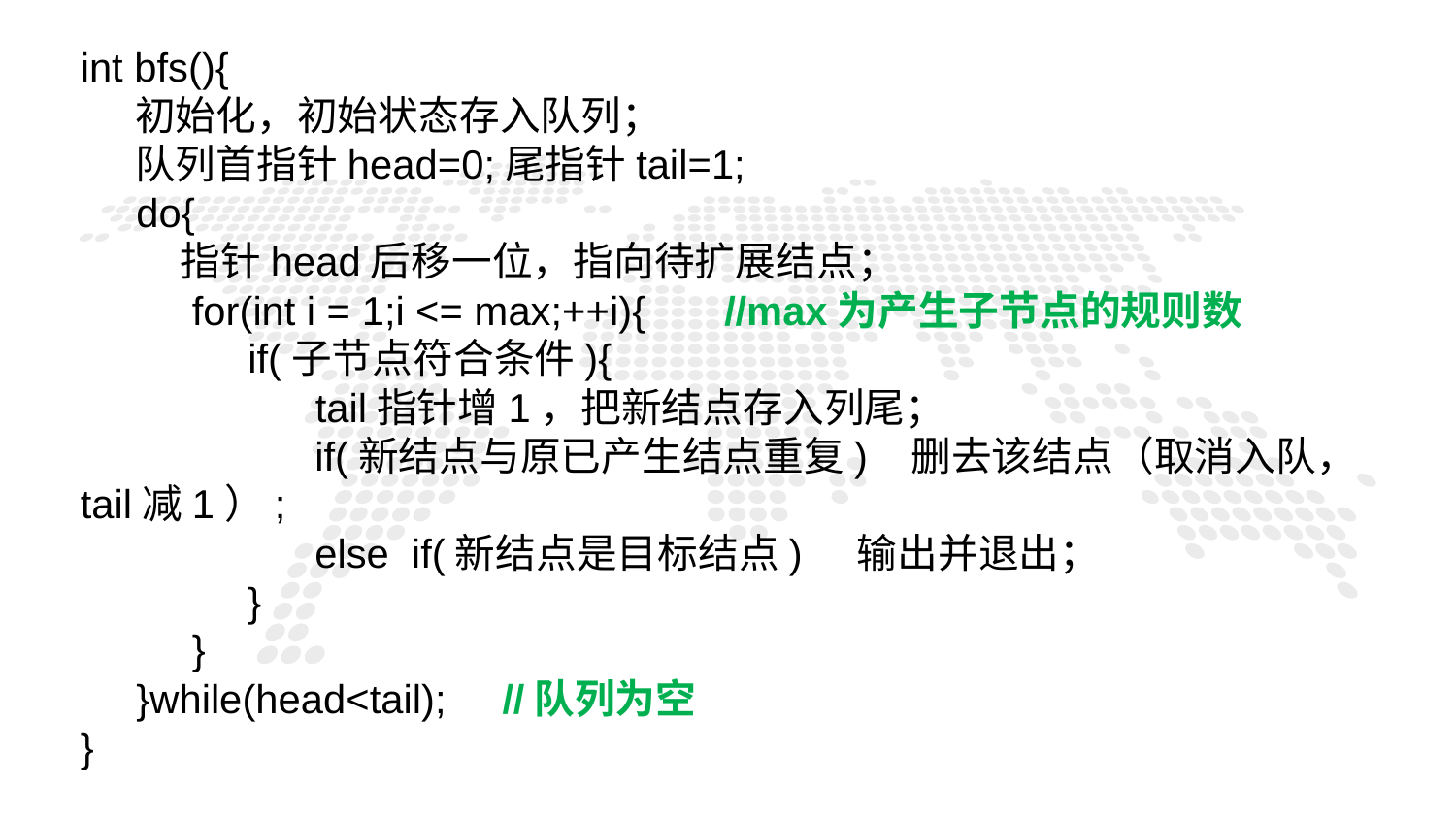

int bfs(){
     初始化，初始状态存入队列；
     队列首指针head=0;尾指针tail=1;
     do{
          指针head后移一位，指向待扩展结点；
          for(int i = 1;i <= max;++i){       //max为产生子节点的规则数
               if(子节点符合条件){
	        tail指针增1，把新结点存入列尾；
                     if(新结点与原已产生结点重复)   删去该结点（取消入队，tail减1）;
                     else  if(新结点是目标结点)    输出并退出；
               }
          }
     }while(head<tail);     //队列为空
}